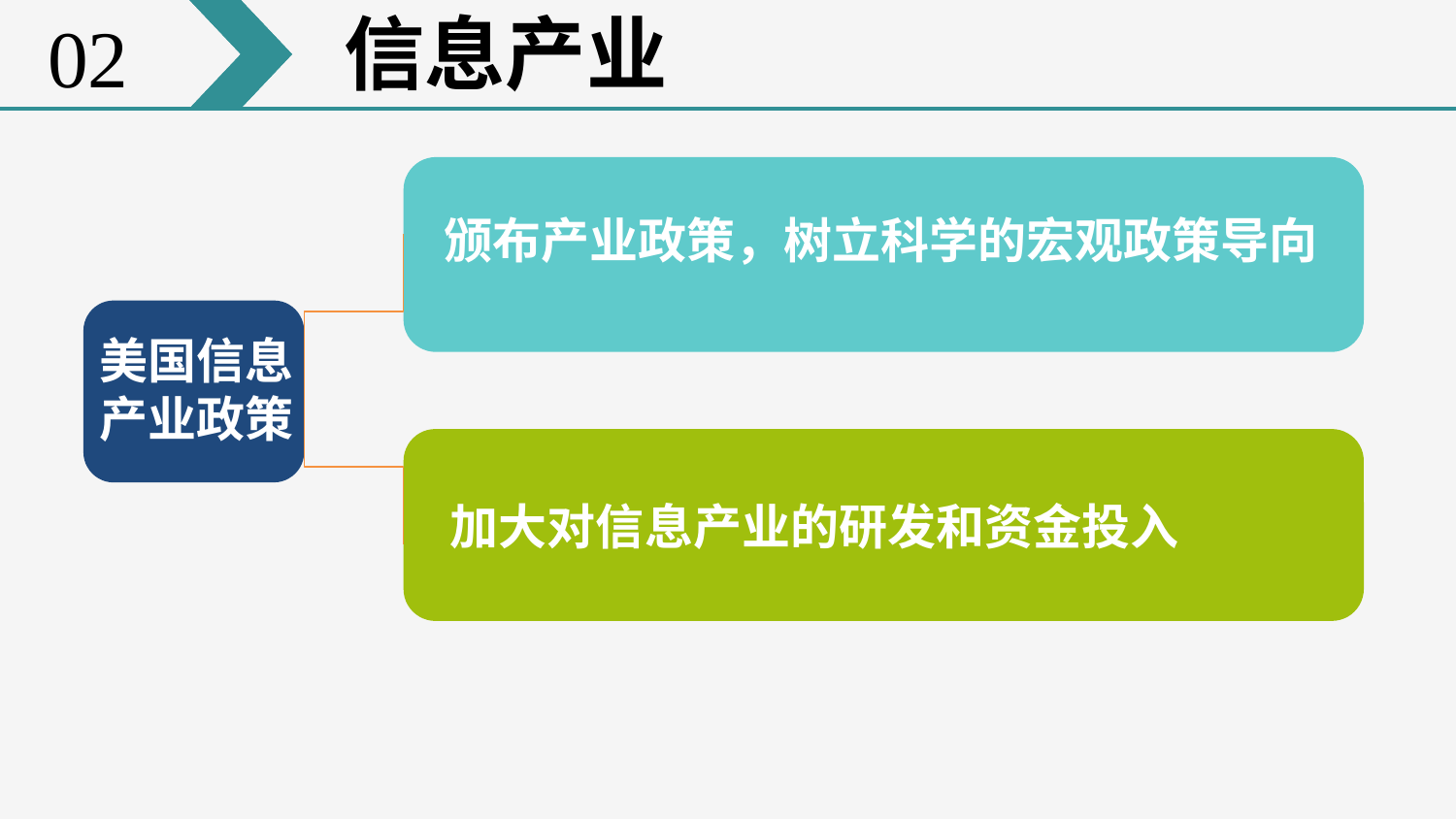

信息产业

02

颁布产业政策，树立科学的宏观政策导向

美国信息
产业政策
  加大对信息产业的研发和资金投入